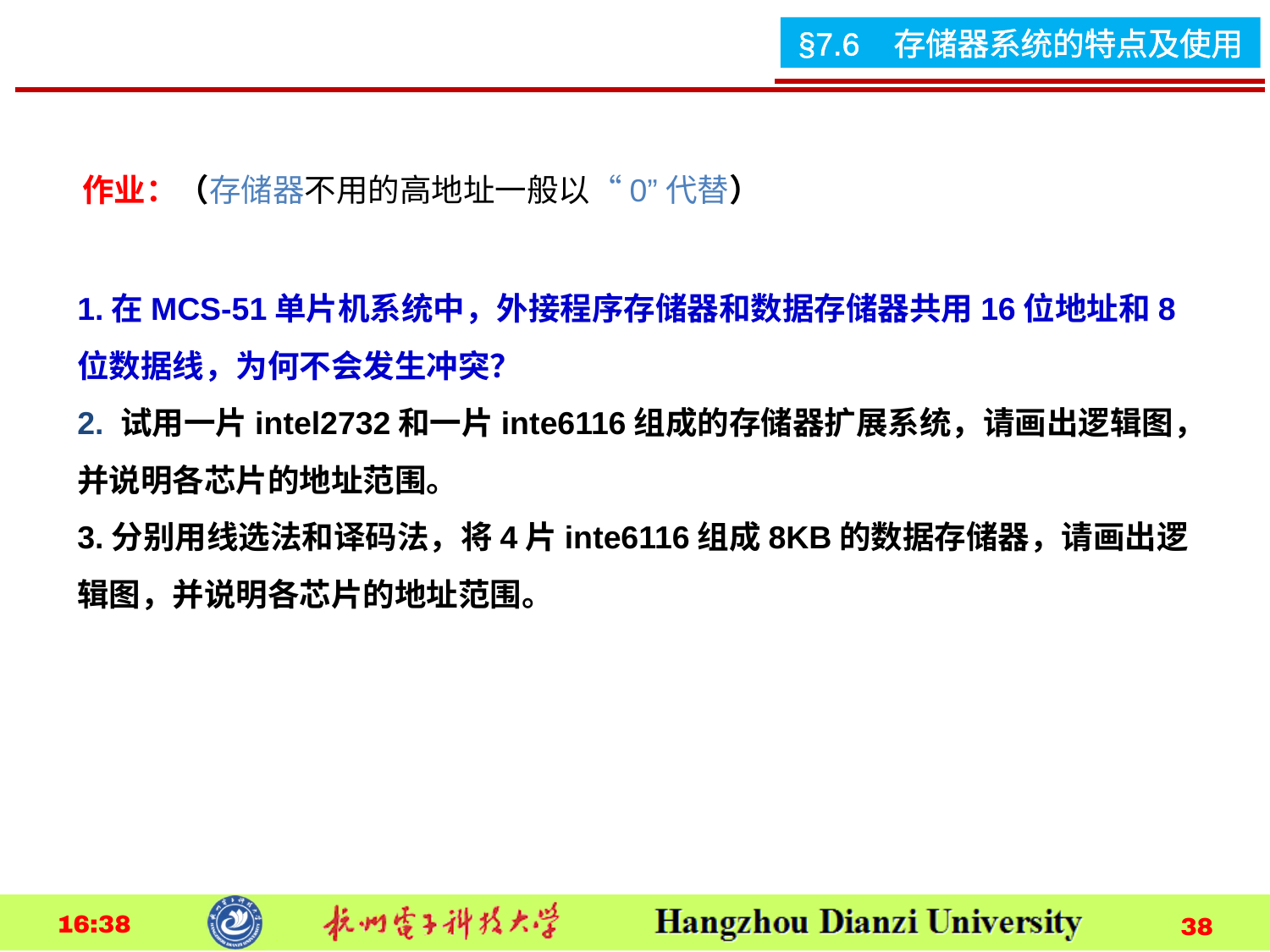

作业：（存储器不用的高地址一般以“0”代替）
1.在MCS-51单片机系统中，外接程序存储器和数据存储器共用16位地址和8位数据线，为何不会发生冲突？
2. 试用一片intel2732和一片inte6116组成的存储器扩展系统，请画出逻辑图，并说明各芯片的地址范围。
3.分别用线选法和译码法，将4片inte6116组成8KB的数据存储器，请画出逻辑图，并说明各芯片的地址范围。